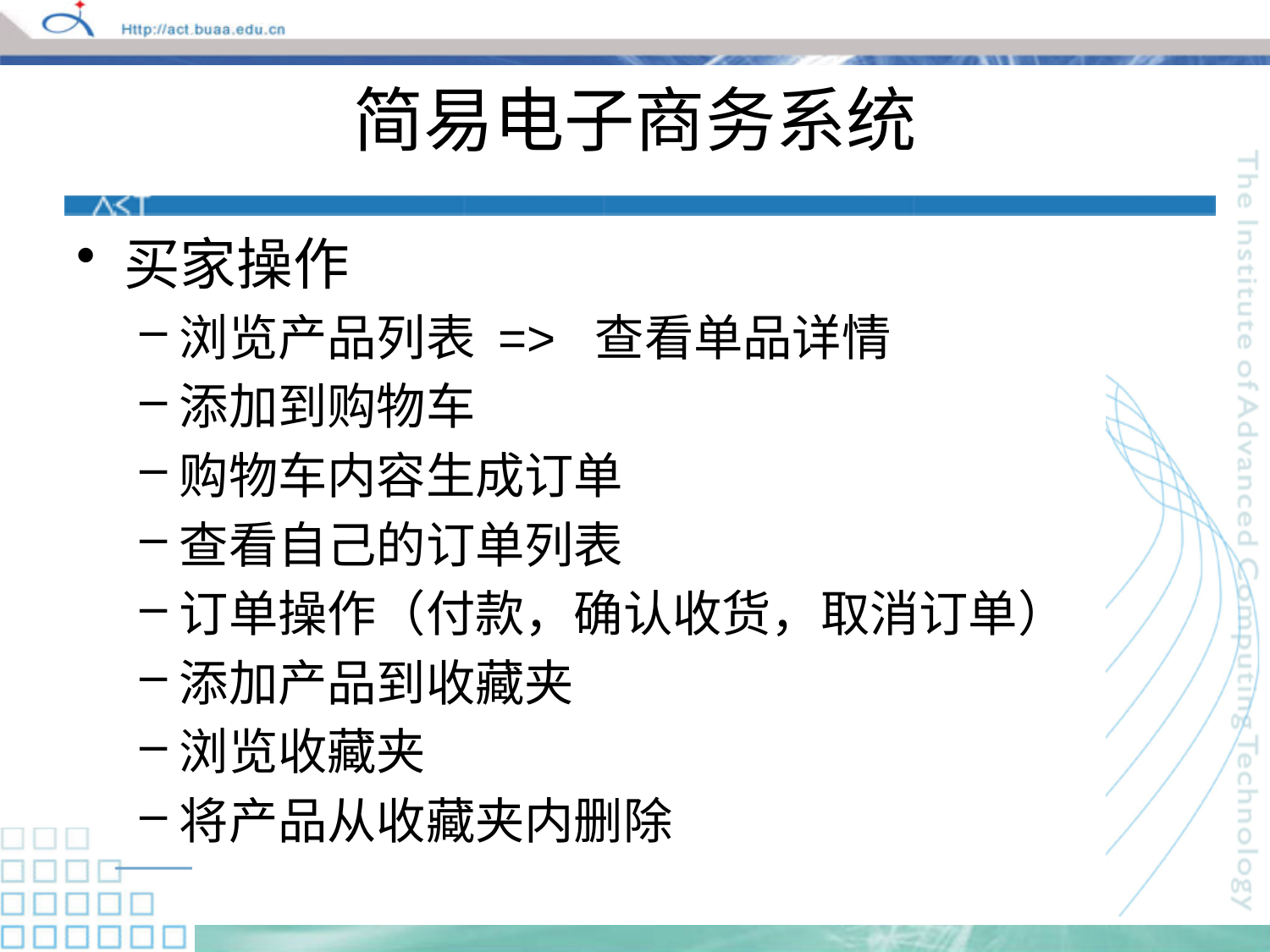

# 简易电子商务系统
买家操作
浏览产品列表 =>  查看单品详情
添加到购物车
购物车内容生成订单
查看自己的订单列表
订单操作（付款，确认收货，取消订单）
添加产品到收藏夹
浏览收藏夹
将产品从收藏夹内删除